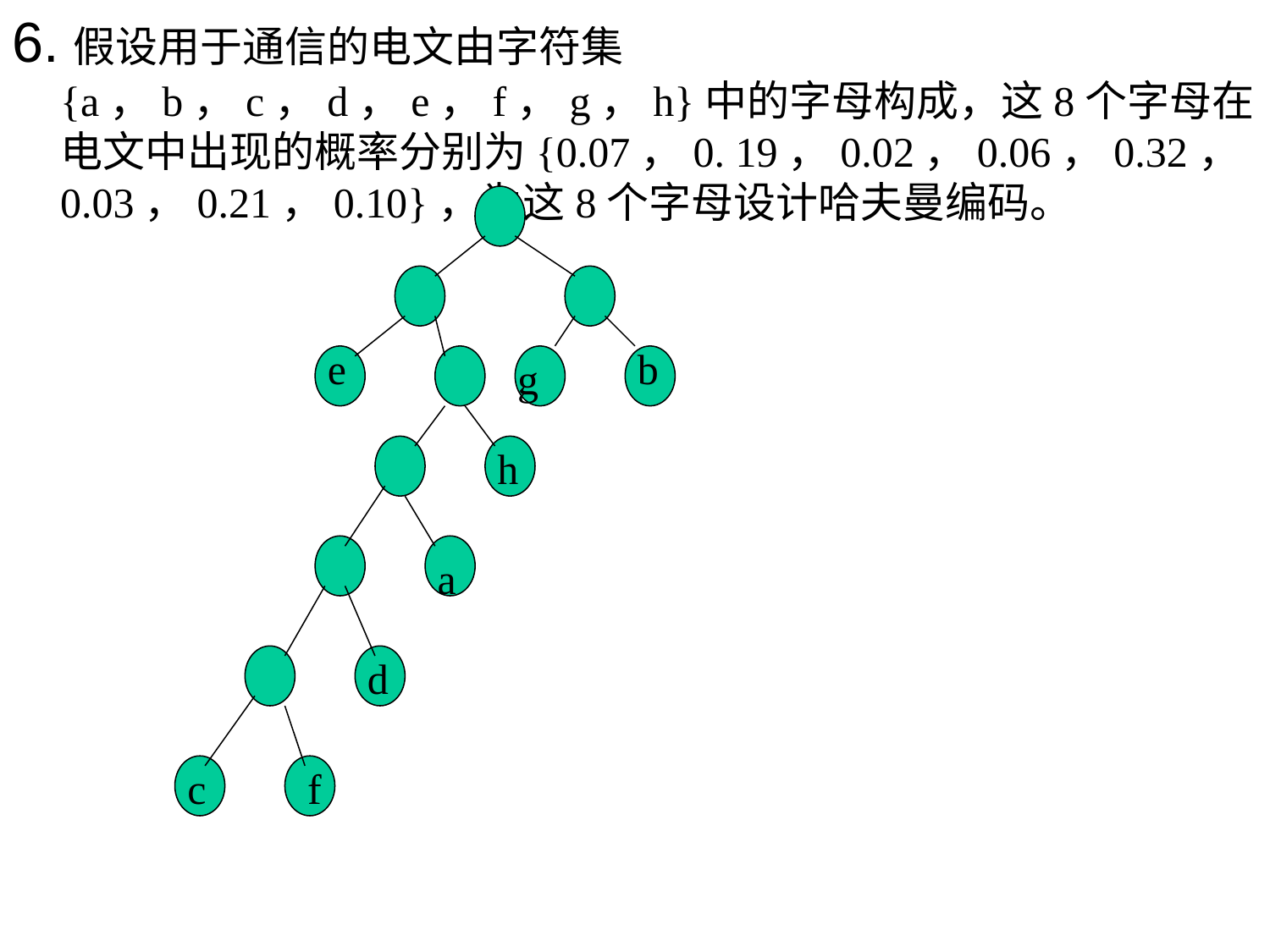

6.假设用于通信的电文由字符集{a，b，c，d，e，f，g，h}中的字母构成，这8个字母在电文中出现的概率分别为{0.07，0. 19，0.02，0.06，0.32，0.03，0.21，0.10}，为这8个字母设计哈夫曼编码。

e
b

g

h

a

d

c

f